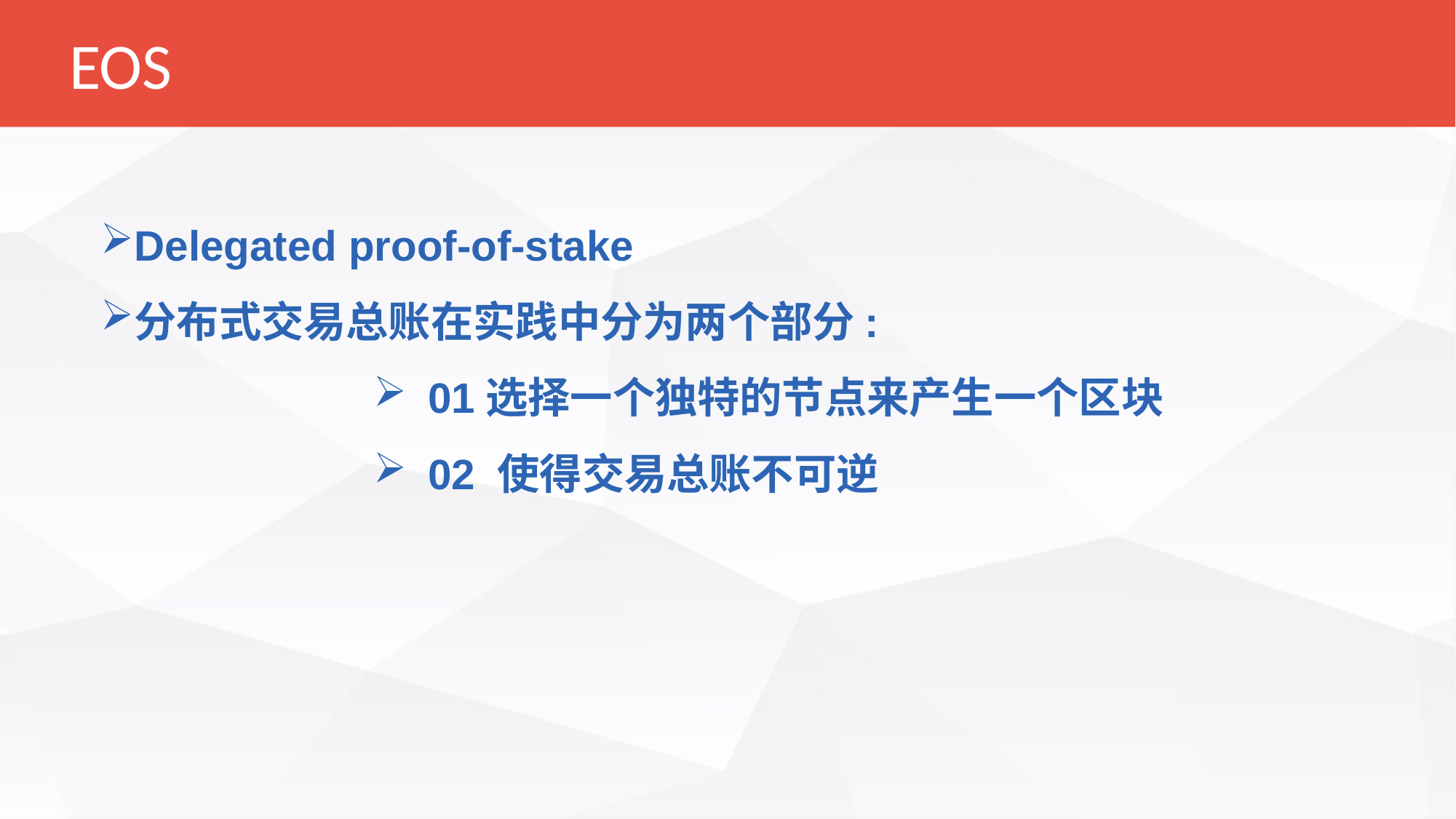

EOS

Delegated proof-of-stake
分布式交易总账在实践中分为两个部分:
01选择一个独特的节点来产生一个区块
02 使得交易总账不可逆